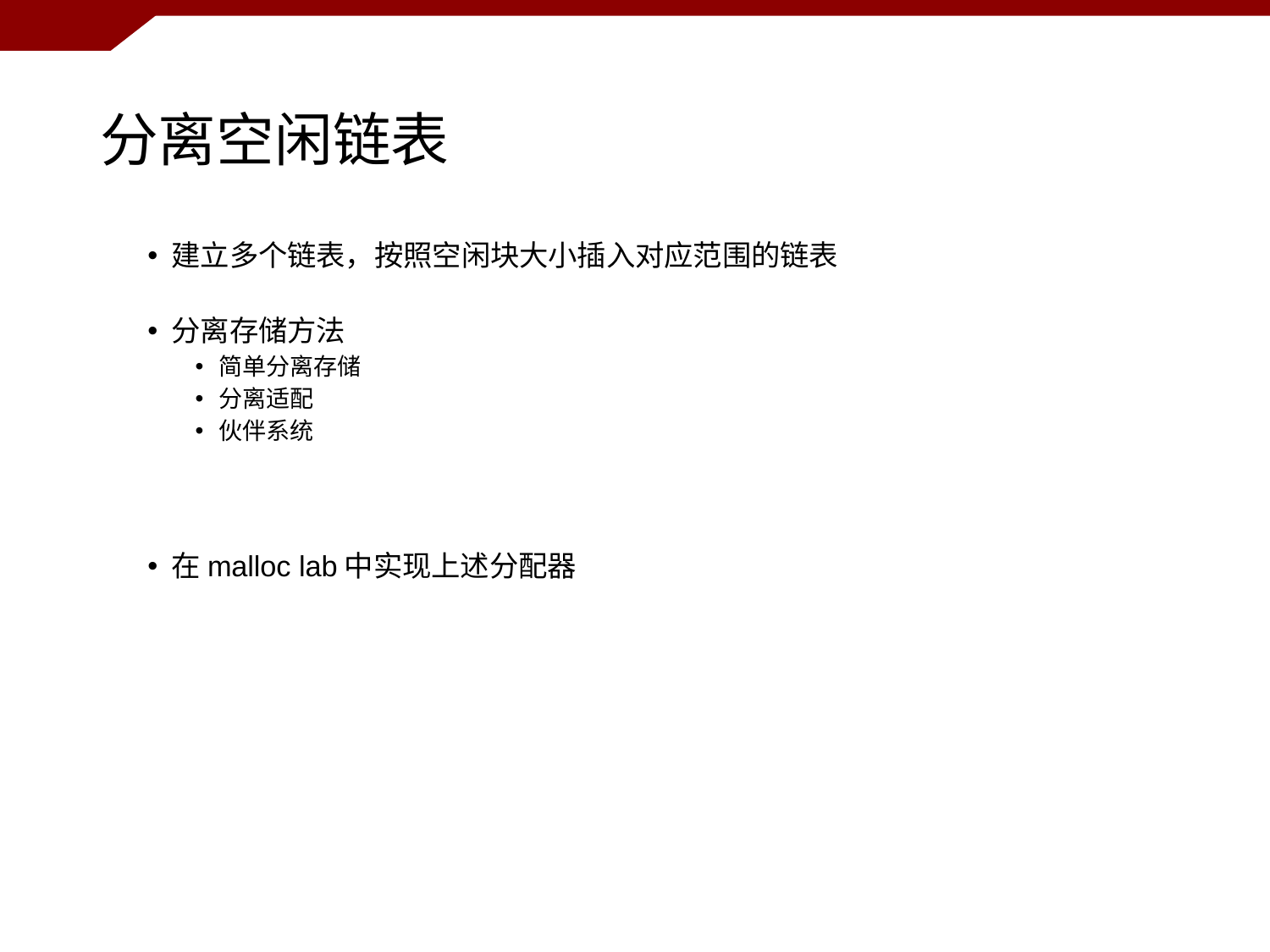

# 分离空闲链表
建立多个链表，按照空闲块大小插入对应范围的链表

分离存储方法
简单分离存储
分离适配
伙伴系统

在malloc lab中实现上述分配器